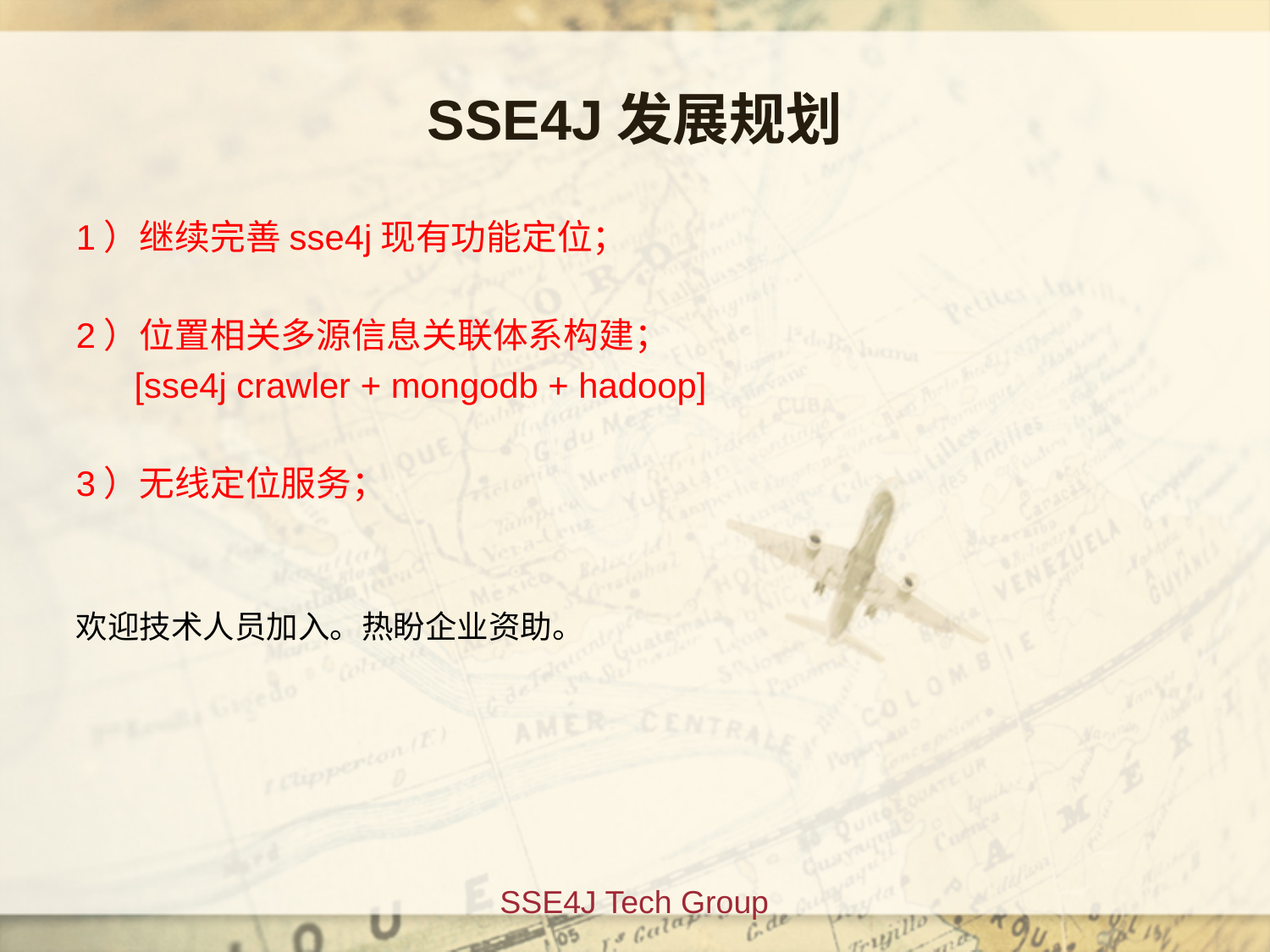

SSE4J发展规划
1）继续完善sse4j现有功能定位；

2）位置相关多源信息关联体系构建；
      [sse4j crawler + mongodb + hadoop]

3）无线定位服务；

欢迎技术人员加入。热盼企业资助。